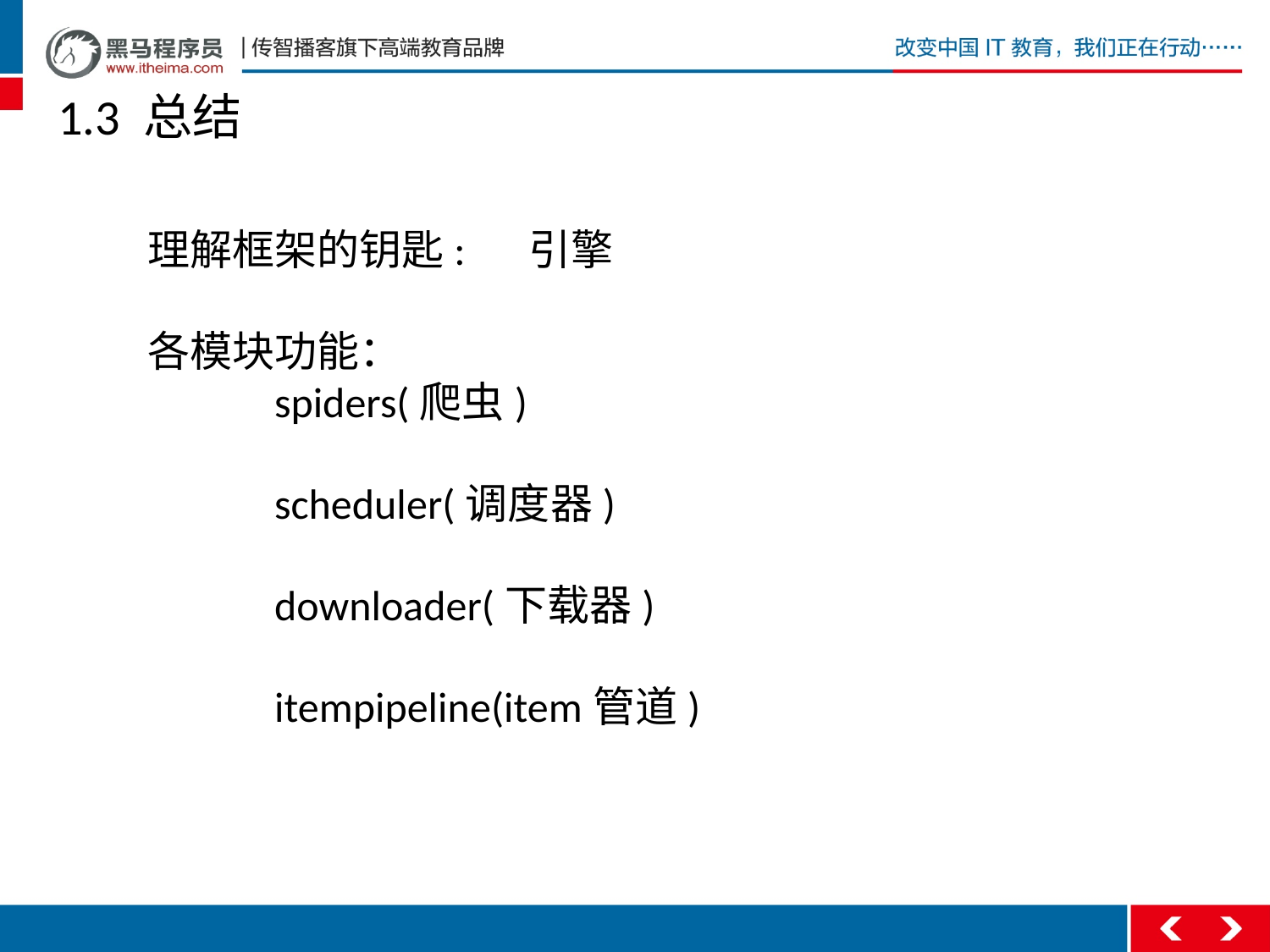

# 1.3 总结

理解框架的钥匙:	引擎

各模块功能：
	spiders(爬虫)

	scheduler(调度器)

	downloader(下载器)

	itempipeline(item管道)